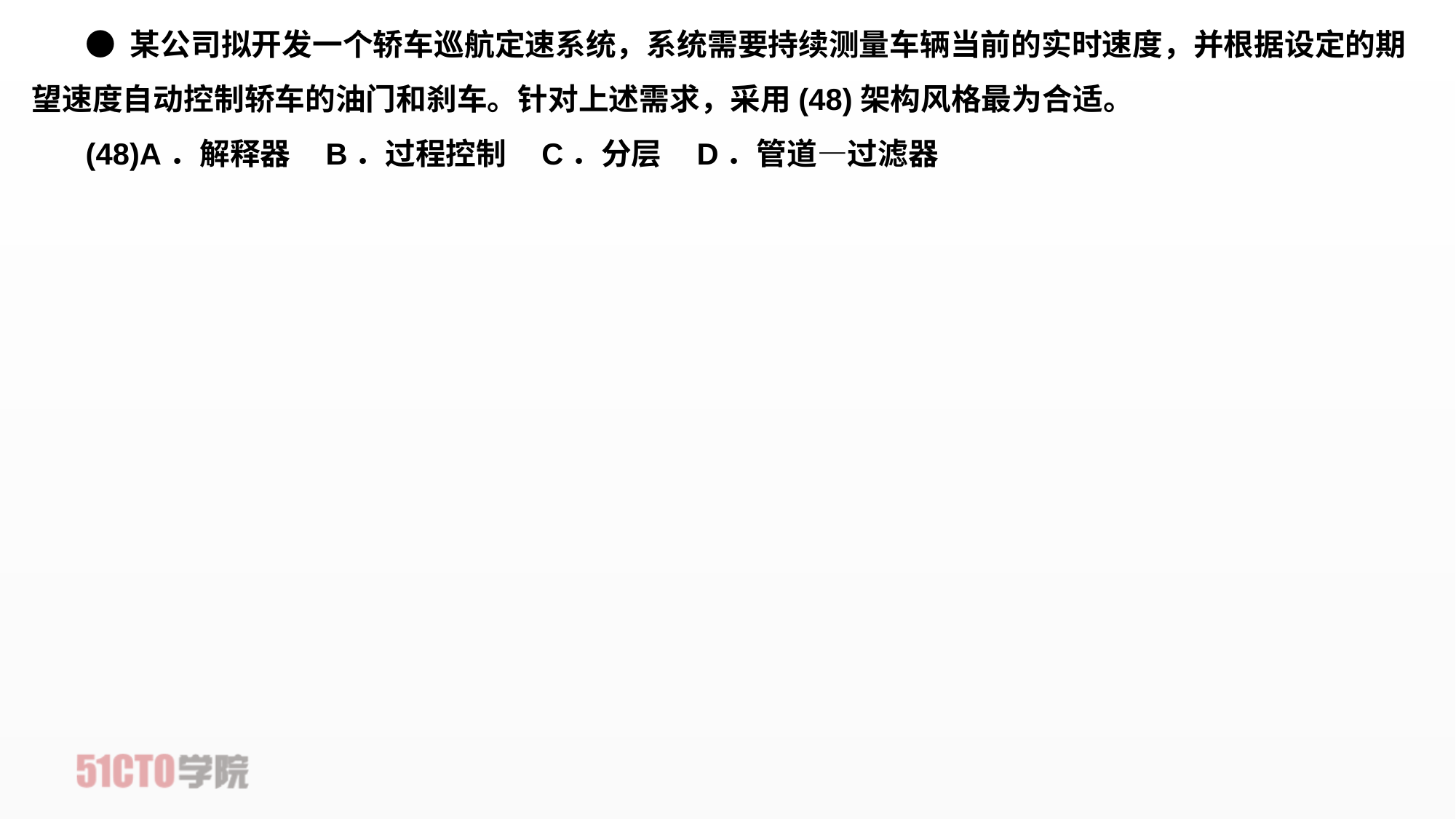

● 某公司拟开发一个轿车巡航定速系统，系统需要持续测量车辆当前的实时速度，并根据设定的期望速度自动控制轿车的油门和刹车。针对上述需求，采用(48)架构风格最为合适。
(48)A．解释器    B．过程控制    C．分层    D．管道—过滤器